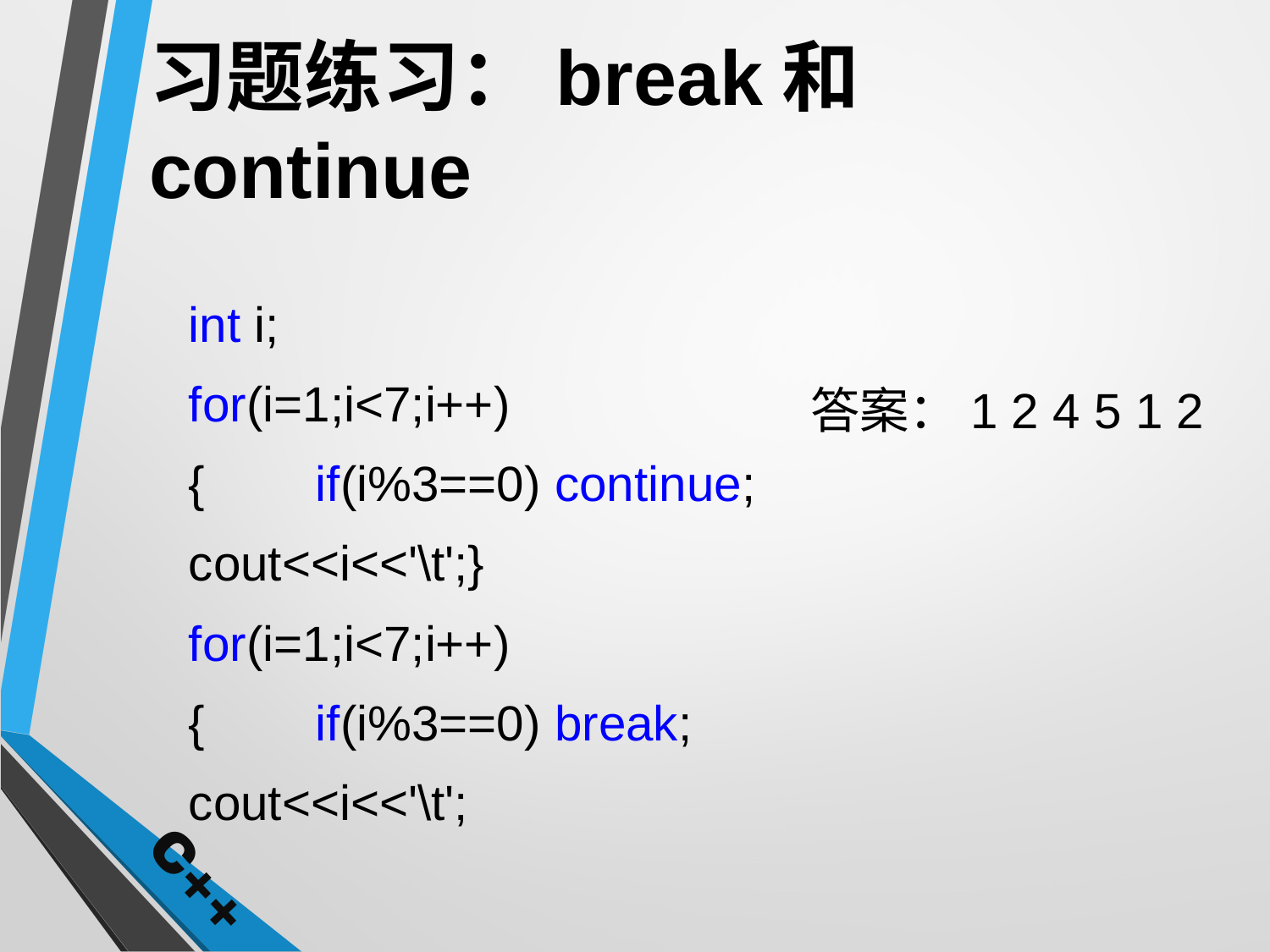

# 习题练习：break和continue
	int i;
	for(i=1;i<7;i++)
	{	if(i%3==0) continue;
	cout<<i<<'\t';}
	for(i=1;i<7;i++)
	{	if(i%3==0) break;
	cout<<i<<'\t';
答案：1 2 4 5 1 2